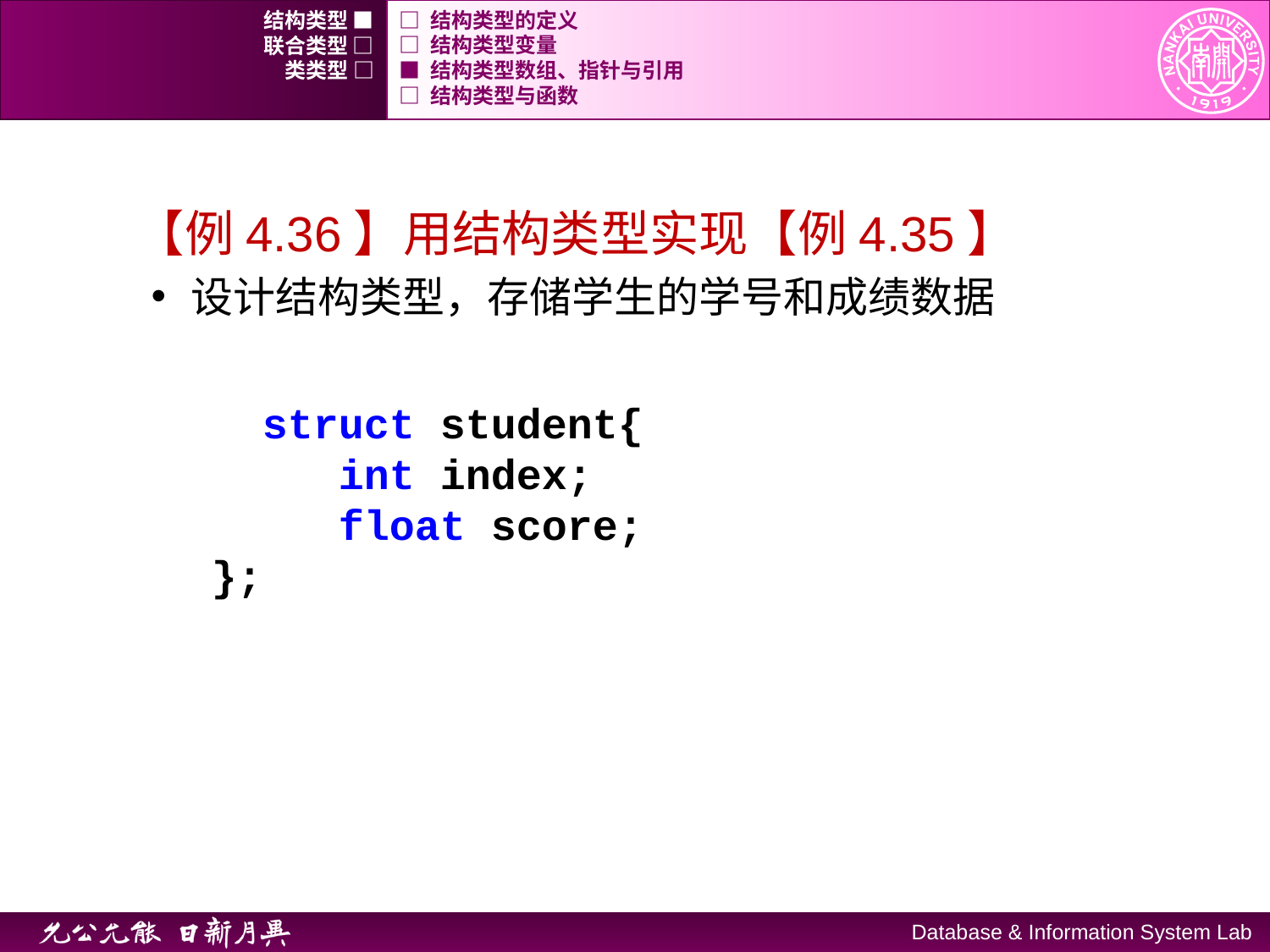

结构类型 ■
□ 结构类型的定义
联合类型 □
□ 结构类型变量
类类型 □
■ 结构类型数组、指针与引用

□ 结构类型与函数
【例4.36】用结构类型实现【例4.35】
设计结构类型，存储学生的学号和成绩数据

		struct student{
		   int index;
		   float score;
	   };